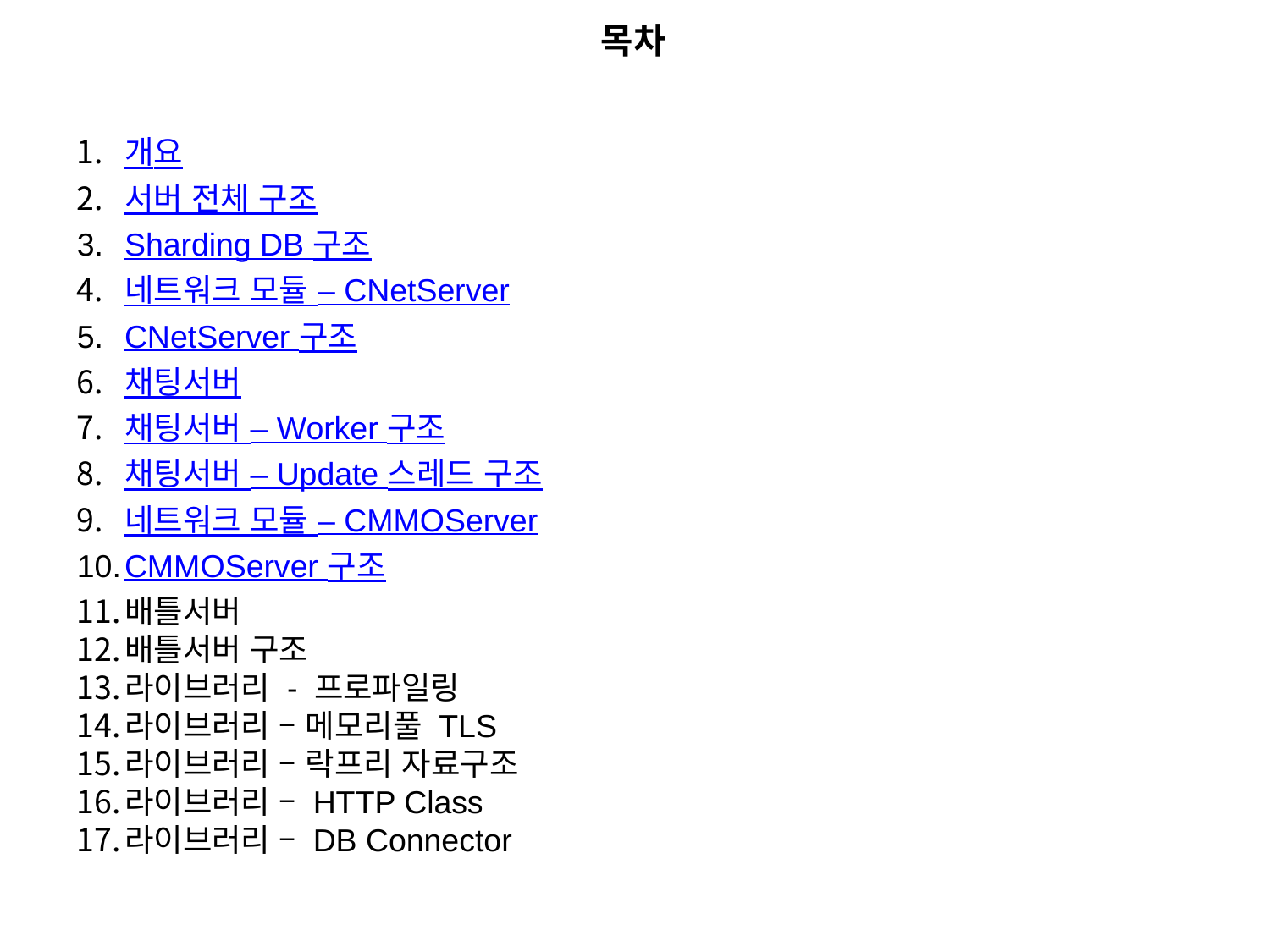

목차
개요
서버 전체 구조
Sharding DB 구조
네트워크 모듈 – CNetServer
CNetServer 구조
채팅서버
채팅서버 – Worker 구조
채팅서버 – Update 스레드 구조
네트워크 모듈 – CMMOServer
CMMOServer 구조
배틀서버
배틀서버 구조
라이브러리 - 프로파일링
라이브러리 – 메모리풀 TLS
라이브러리 – 락프리 자료구조
라이브러리 – HTTP Class
라이브러리 – DB Connector